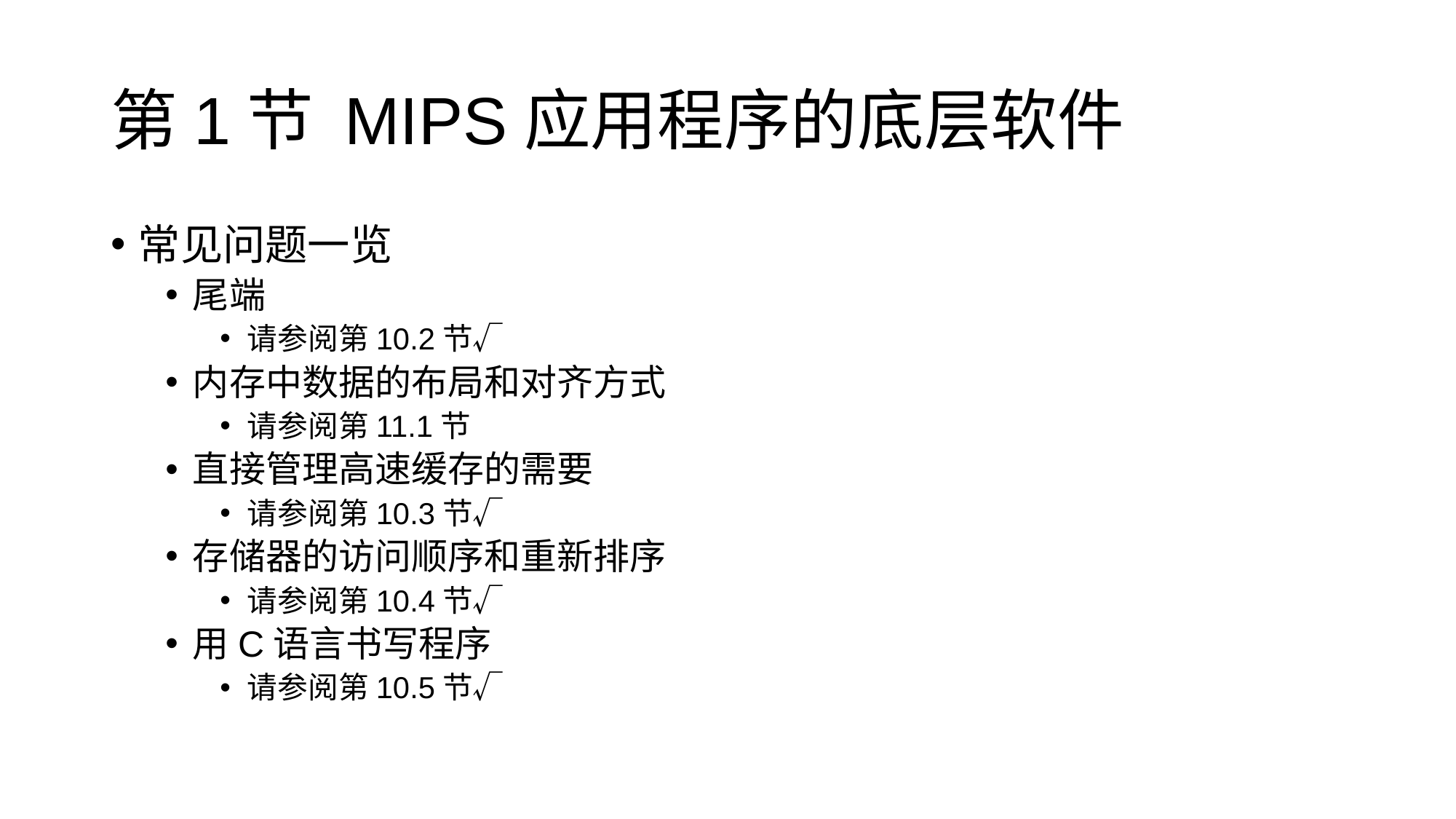

# 第1节 MIPS应用程序的底层软件
常见问题一览
尾端
请参阅第10.2节√
内存中数据的布局和对齐方式
请参阅第11.1节
直接管理高速缓存的需要
请参阅第10.3节√
存储器的访问顺序和重新排序
请参阅第10.4节√
用C语言书写程序
请参阅第10.5节√